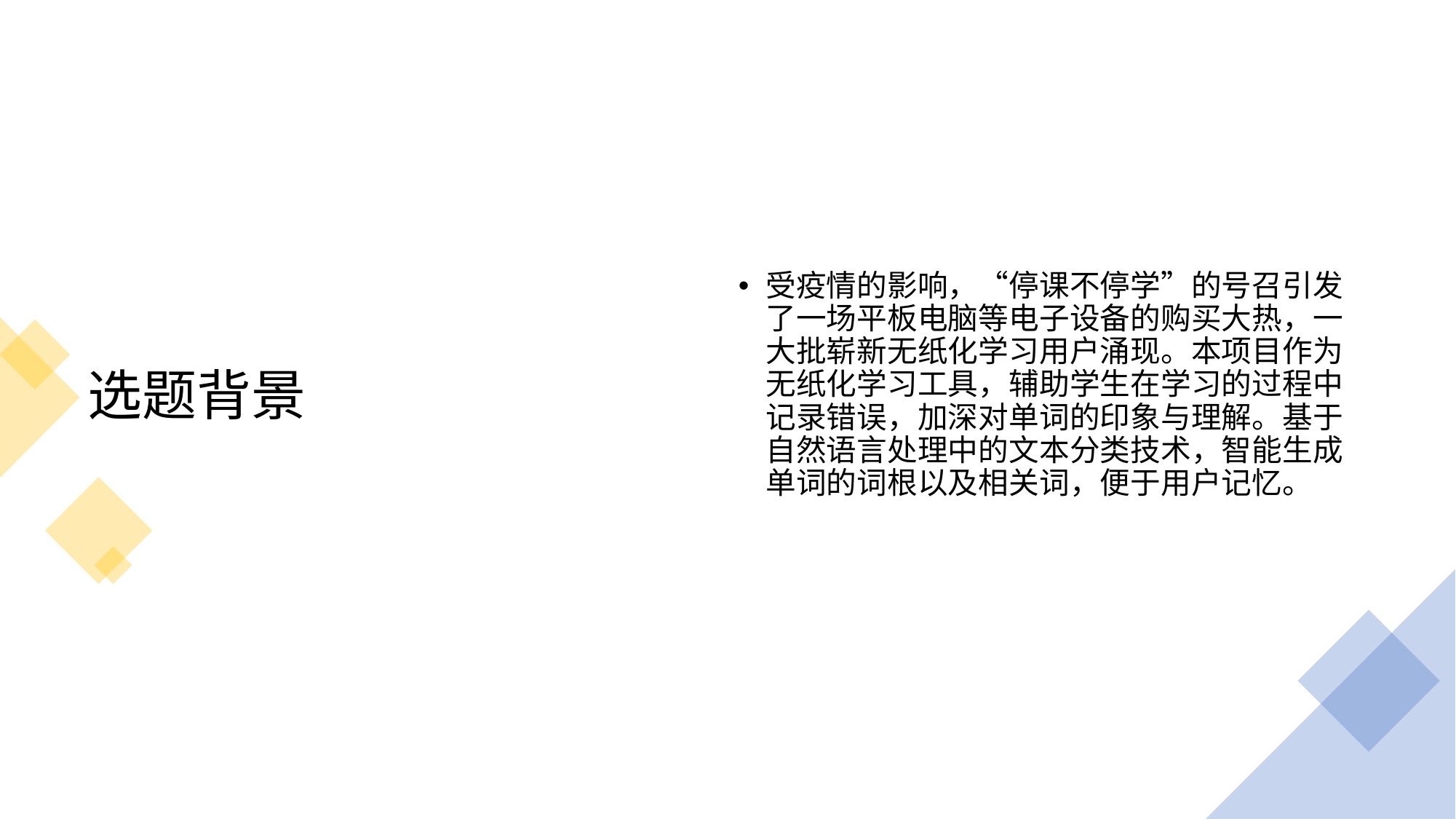

# 选题背景
受疫情的影响，“停课不停学”的号召引发了一场平板电脑等电子设备的购买大热，一大批崭新无纸化学习用户涌现。本项目作为无纸化学习工具，辅助学生在学习的过程中记录错误，加深对单词的印象与理解。基于自然语言处理中的文本分类技术，智能生成单词的词根以及相关词，便于用户记忆。